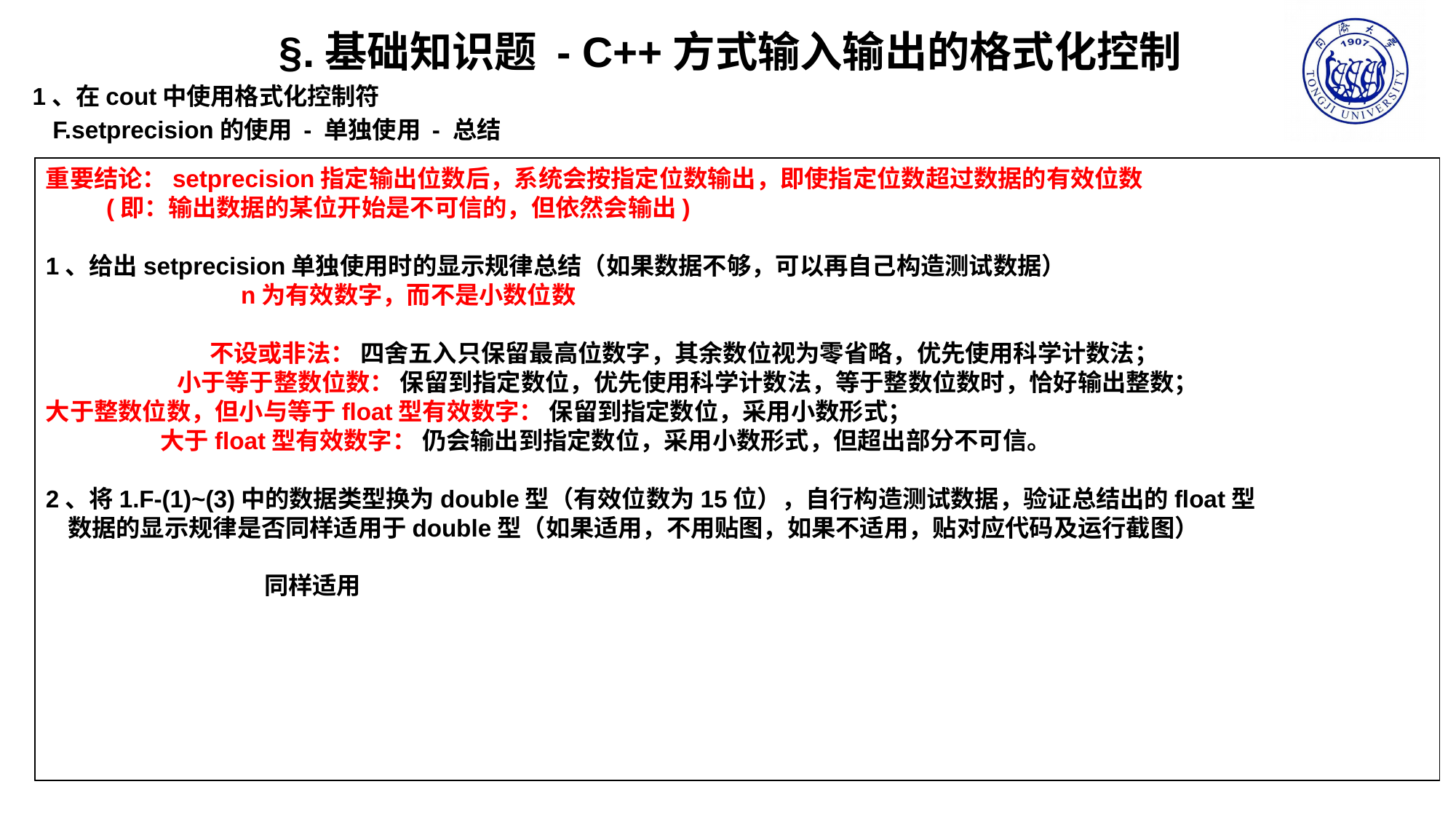

§.基础知识题 - C++方式输入输出的格式化控制
1、在cout中使用格式化控制符
   F.setprecision的使用 - 单独使用 - 总结
重要结论：setprecision指定输出位数后，系统会按指定位数输出，即使指定位数超过数据的有效位数
         (即：输出数据的某位开始是不可信的，但依然会输出)

1、给出setprecision单独使用时的显示规律总结（如果数据不够，可以再自己构造测试数据）
                             n为有效数字，而不是小数位数

                             不设或非法： 四舍五入只保留最高位数字，其余数位视为零省略，优先使用科学计数法；
                       小于等于整数位数： 保留到指定数位，优先使用科学计数法，等于整数位数时，恰好输出整数；
大于整数位数，但小与等于float型有效数字： 保留到指定数位，采用小数形式；
                    大于float型有效数字： 仍会输出到指定数位，采用小数形式，但超出部分不可信。

2、将1.F-(1)~(3)中的数据类型换为double型（有效位数为15位），自行构造测试数据，验证总结出的float型
   数据的显示规律是否同样适用于double型（如果适用，不用贴图，如果不适用，贴对应代码及运行截图）

                                       同样适用